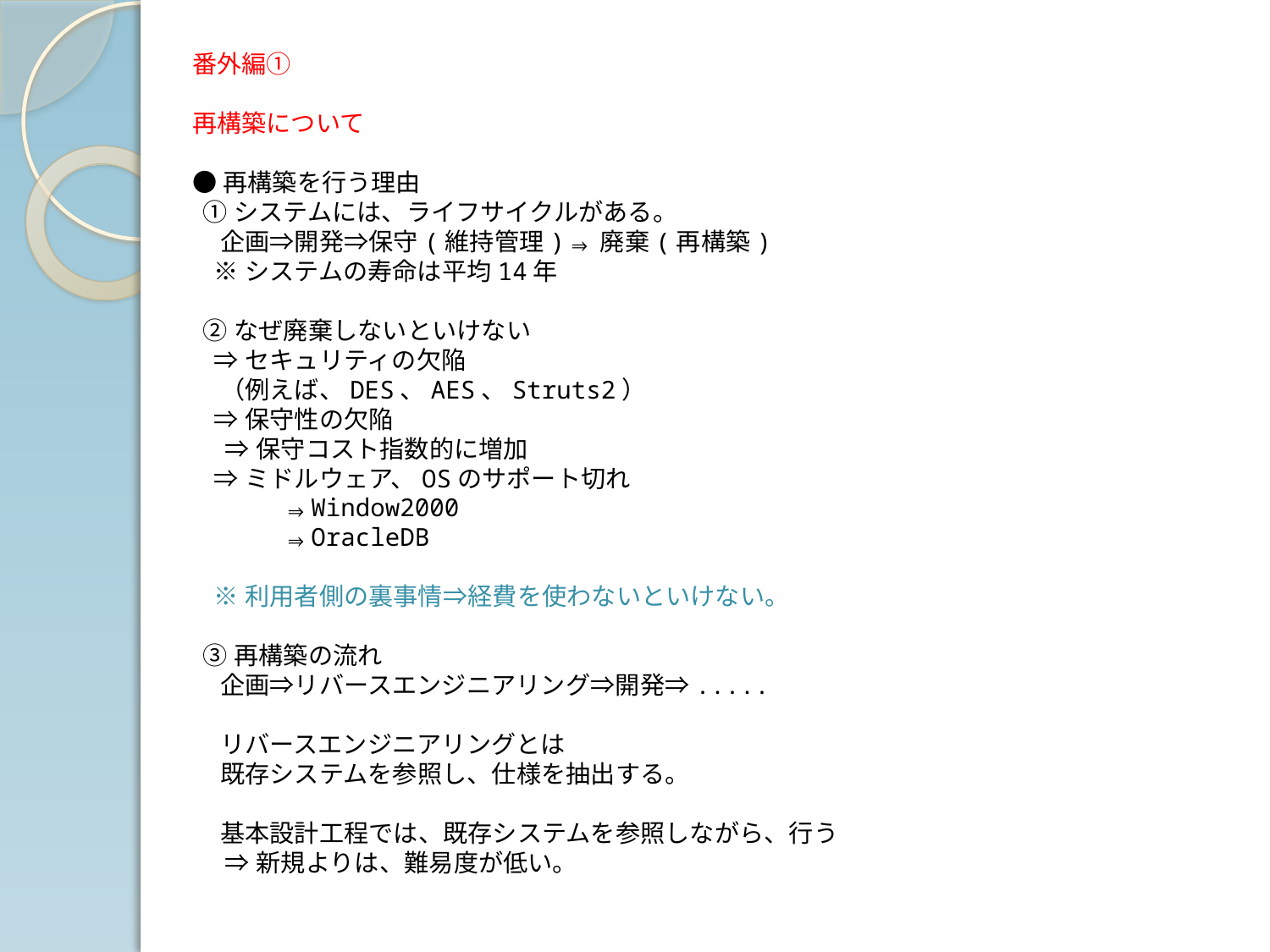

番外編①

再構築について

●再構築を行う理由
  ①システムには、ライフサイクルがある。
    企画⇒開発⇒保守(維持管理)⇒廃棄(再構築)
    ※システムの寿命は平均14年

  ②なぜ廃棄しないといけない
    ⇒セキュリティの欠陥
    （例えば、DES、AES、Struts2）
    ⇒保守性の欠陥
      ⇒保守コスト指数的に増加
    ⇒ミドルウェア、OSのサポート切れ
      ⇒Window2000
      ⇒OracleDB

    ※利用者側の裏事情⇒経費を使わないといけない。

  ③再構築の流れ
    企画⇒リバースエンジニアリング⇒開発⇒.....

    リバースエンジニアリングとは
    既存システムを参照し、仕様を抽出する。

    基本設計工程では、既存システムを参照しながら、行う
      ⇒新規よりは、難易度が低い。